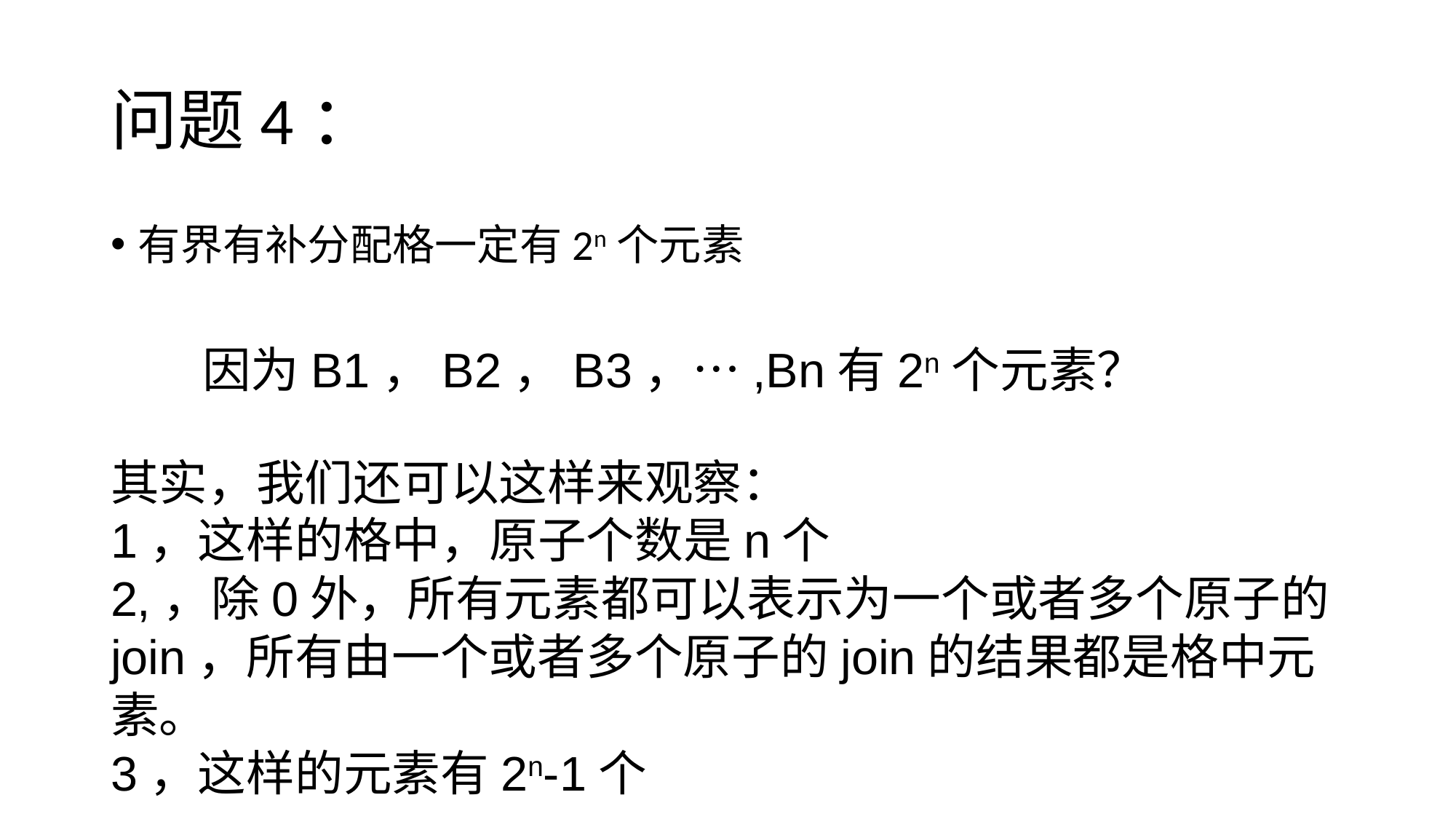

# 问题4：
有界有补分配格一定有2n个元素
因为B1，B2，B3，…,Bn有2n个元素？
其实，我们还可以这样来观察：
1，这样的格中，原子个数是n个
2,，除0外，所有元素都可以表示为一个或者多个原子的join，所有由一个或者多个原子的join的结果都是格中元素。
3，这样的元素有2n-1个